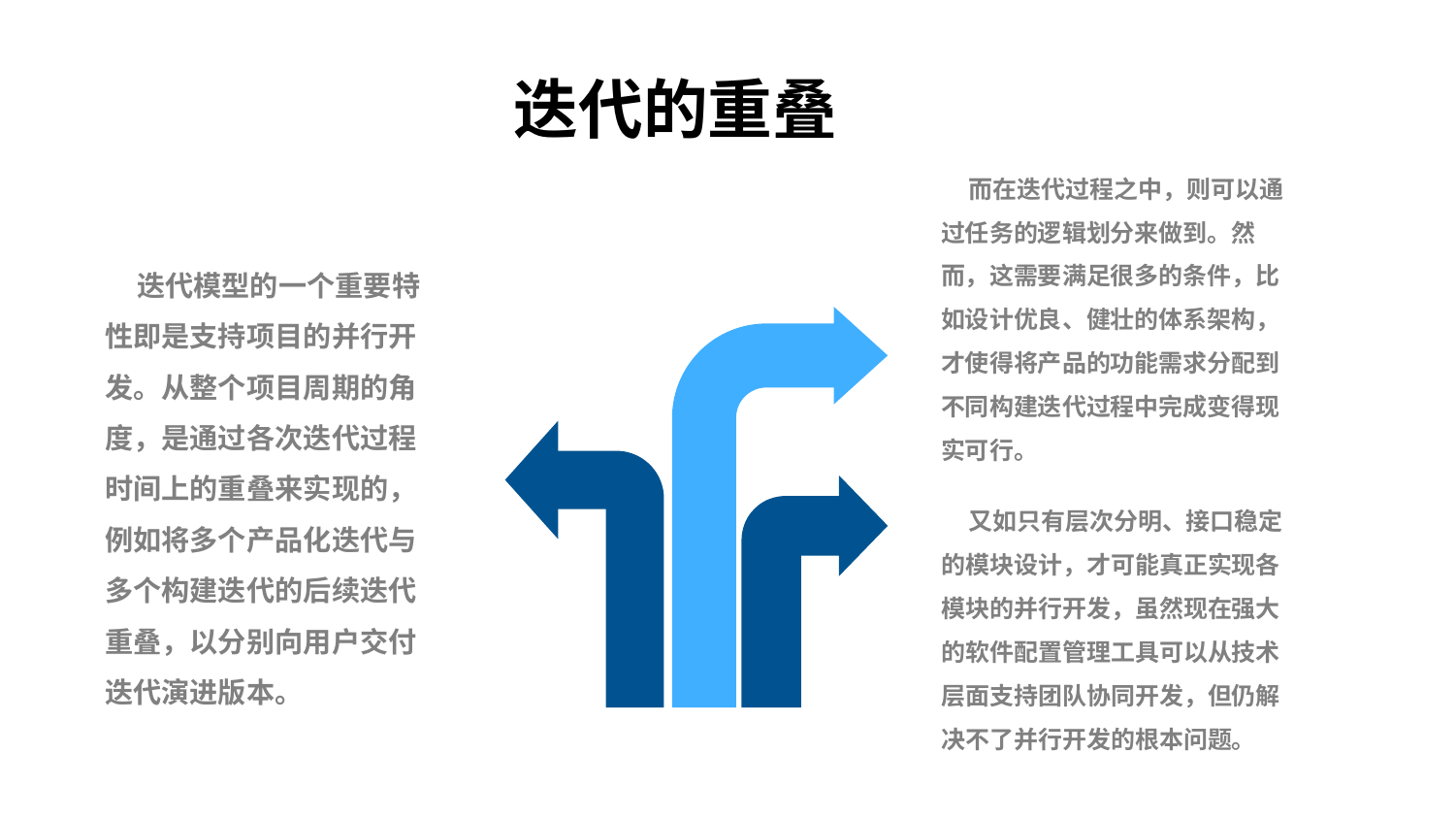

迭代的重叠
    而在迭代过程之中，则可以通过任务的逻辑划分来做到。然而，这需要满足很多的条件，比如设计优良、健壮的体系架构，才使得将产品的功能需求分配到不同构建迭代过程中完成变得现实可行。
    迭代模型的一个重要特性即是支持项目的并行开发。从整个项目周期的角度，是通过各次迭代过程时间上的重叠来实现的，例如将多个产品化迭代与多个构建迭代的后续迭代重叠，以分别向用户交付迭代演进版本。

    又如只有层次分明、接口稳定的模块设计，才可能真正实现各模块的并行开发，虽然现在强大的软件配置管理工具可以从技术层面支持团队协同开发，但仍解决不了并行开发的根本问题。